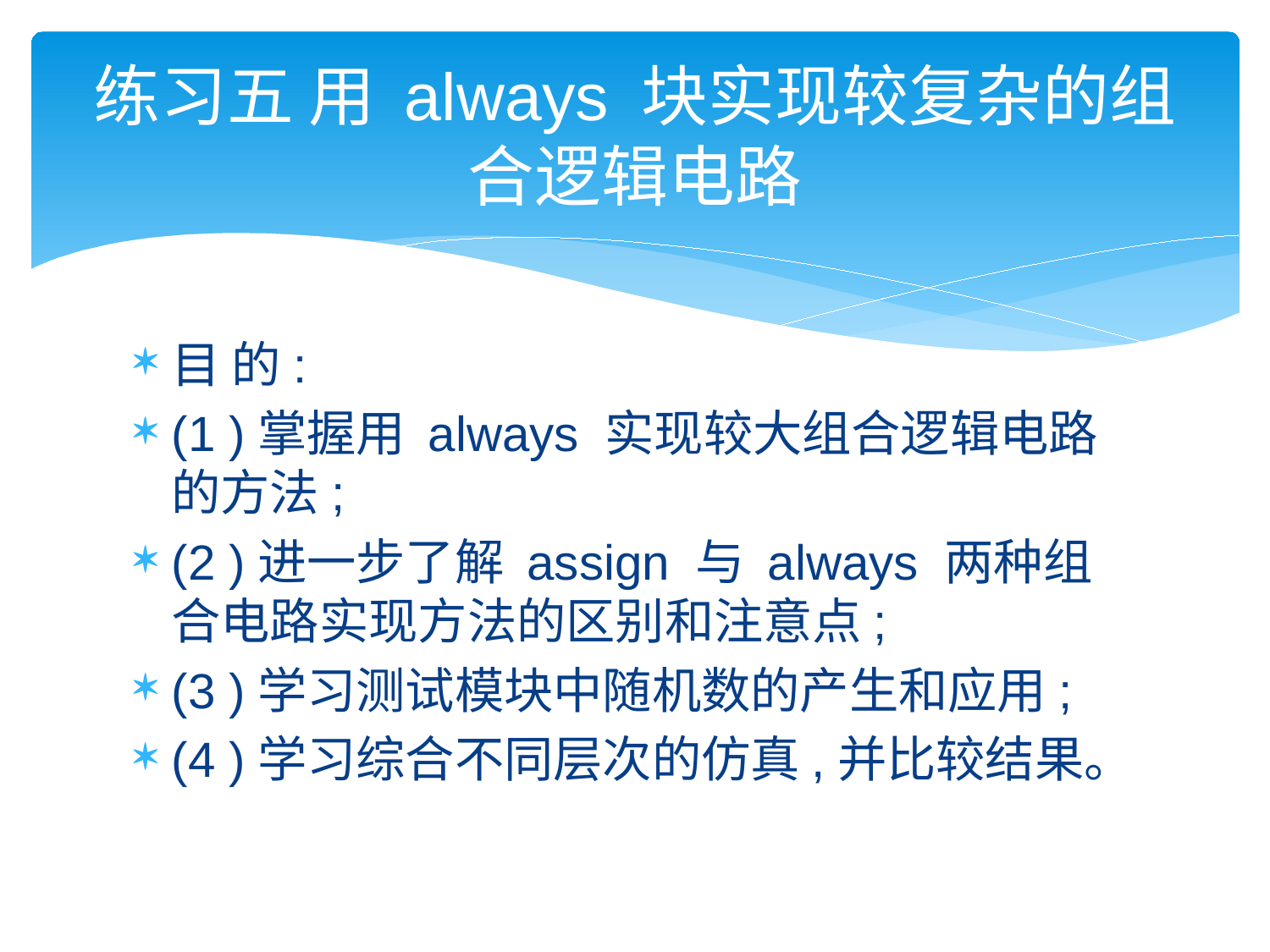

# 练习五 用 always 块实现较复杂的组合逻辑电路
目 的:
(1 )掌握用 always 实现较大组合逻辑电路的方法;
(2 )进一步了解 assign 与 always 两种组合电路实现方法的区别和注意点;
(3 )学习测试模块中随机数的产生和应用;
(4 )学习综合不同层次的仿真,并比较结果。